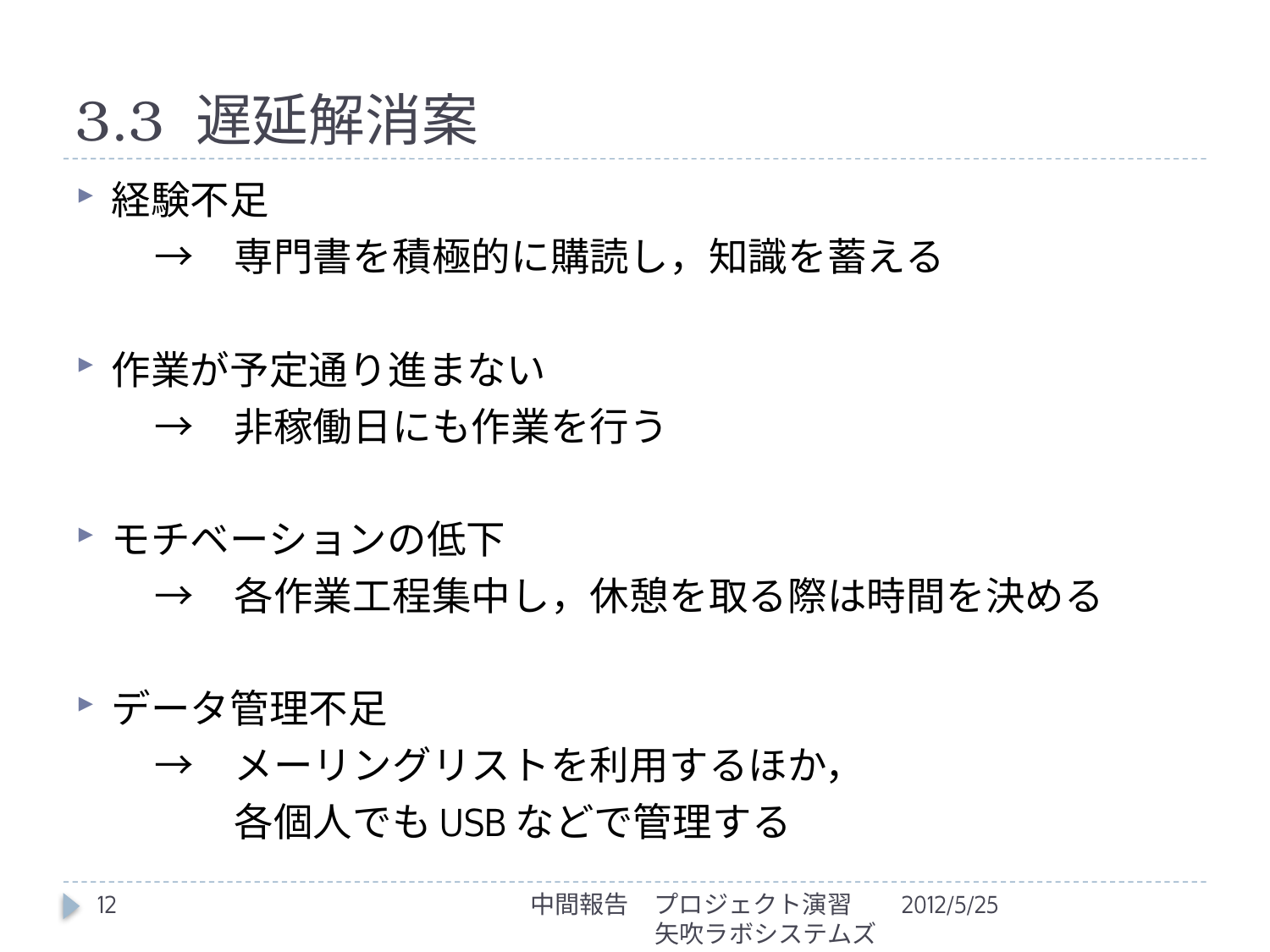

# 3.3 遅延解消案
経験不足
　　→　専門書を積極的に購読し，知識を蓄える

作業が予定通り進まない
　　→　非稼働日にも作業を行う

モチベーションの低下
　　→　各作業工程集中し，休憩を取る際は時間を決める

データ管理不足
　　→　メーリングリストを利用するほか，
　　　　各個人でもUSBなどで管理する

12
中間報告　プロジェクト演習
矢吹ラボシステムズ
2012/5/25